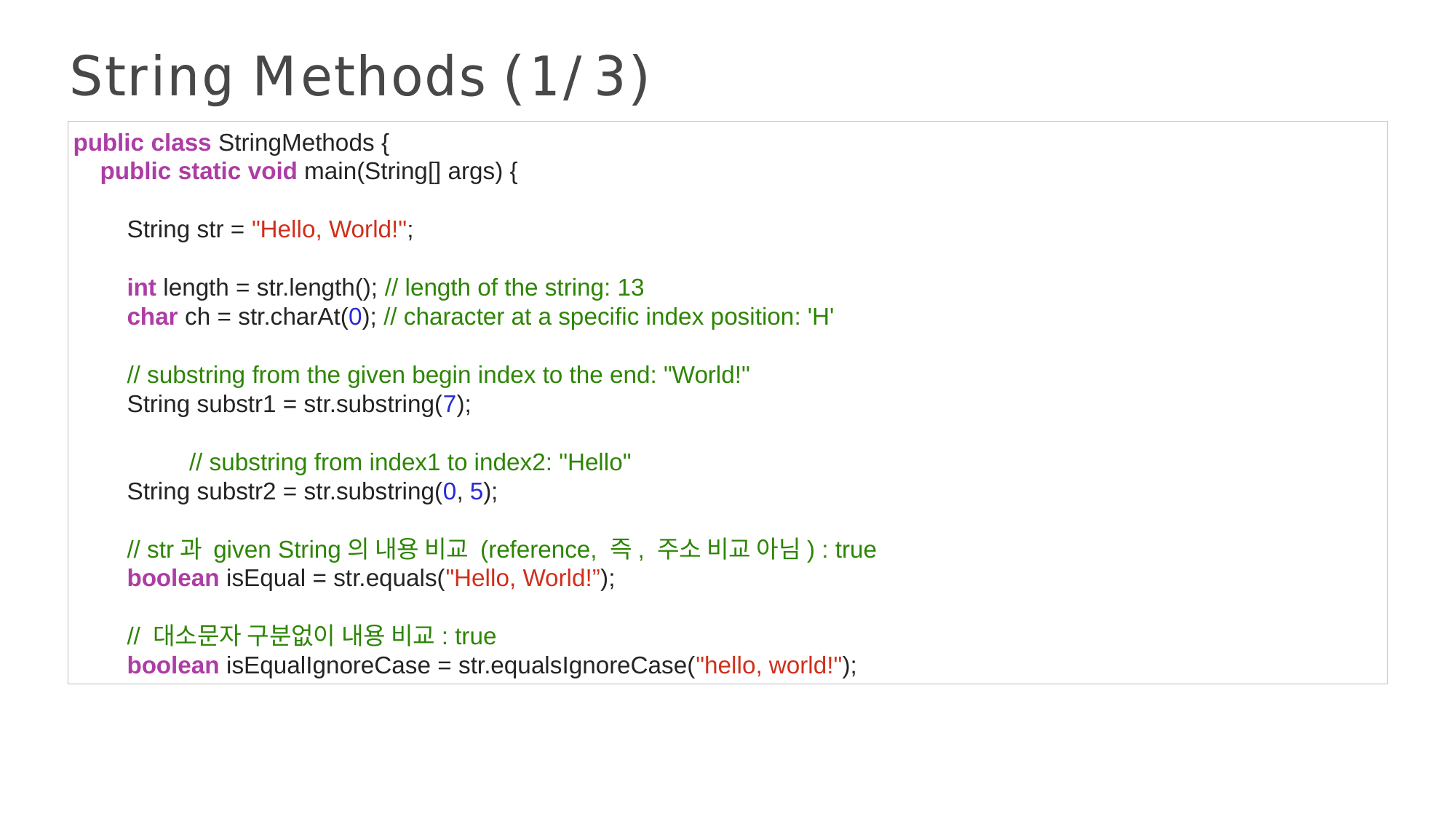

# String Methods (1/3)
public class StringMethods {
    public static void main(String[] args) {

        String str = "Hello, World!";

        int length = str.length(); // length of the string: 13
        char ch = str.charAt(0); // character at a specific index position: 'H'

        // substring from the given begin index to the end: "World!"
        String substr1 = str.substring(7);

 // substring from index1 to index2: "Hello"
        String substr2 = str.substring(0, 5);

        // str과 given String의 내용 비교 (reference, 즉, 주소 비교 아님) : true
        boolean isEqual = str.equals("Hello, World!”);

        // 대소문자 구분없이 내용 비교: true
        boolean isEqualIgnoreCase = str.equalsIgnoreCase("hello, world!");
15